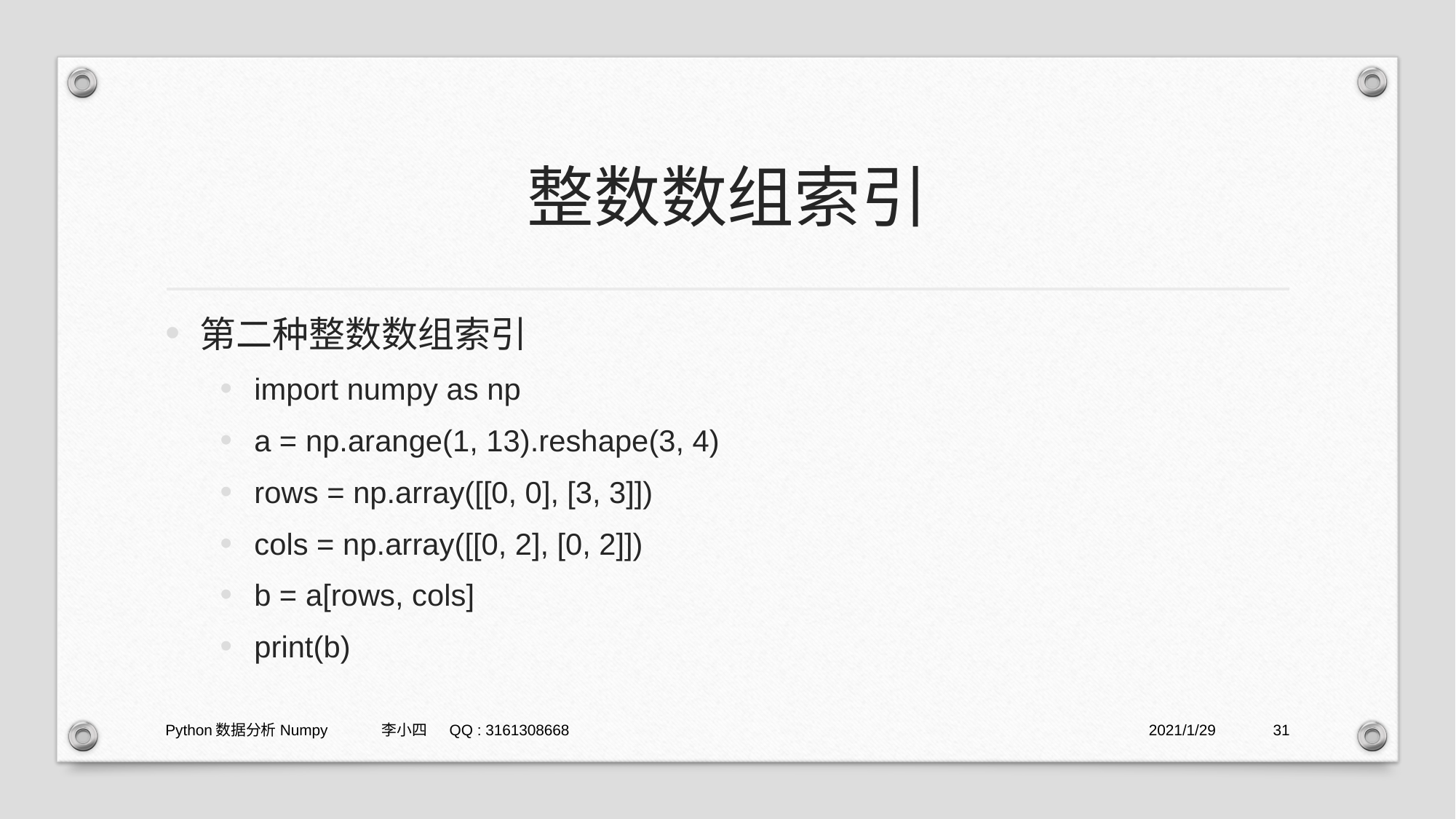

# 整数数组索引
第二种整数数组索引
import numpy as np
a = np.arange(1, 13).reshape(3, 4)
rows = np.array([[0, 0], [3, 3]])
cols = np.array([[0, 2], [0, 2]])
b = a[rows, cols]
print(b)
Python数据分析Numpy            李小四    QQ : 3161308668
2021/1/29
31